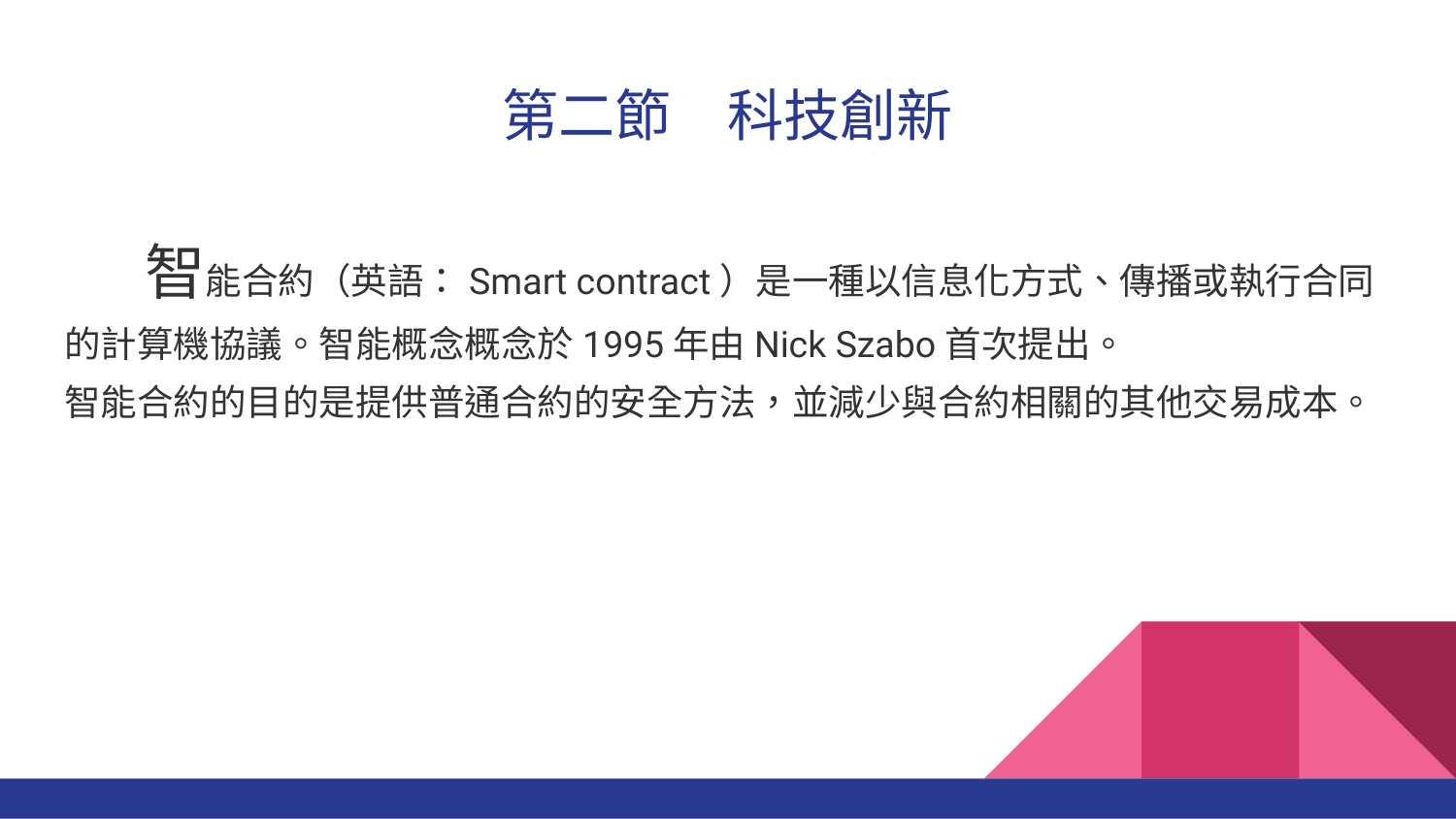

# 第二節    科技創新
        智能合約（英語：Smart contract）是一種以信息化方式、傳播或執行合同的計算機協議。智能概念概念於1995年由Nick Szabo首次提出。
智能合約的目的是提供普通合約的安全方法，並減少與合約相關的其他交易成本。